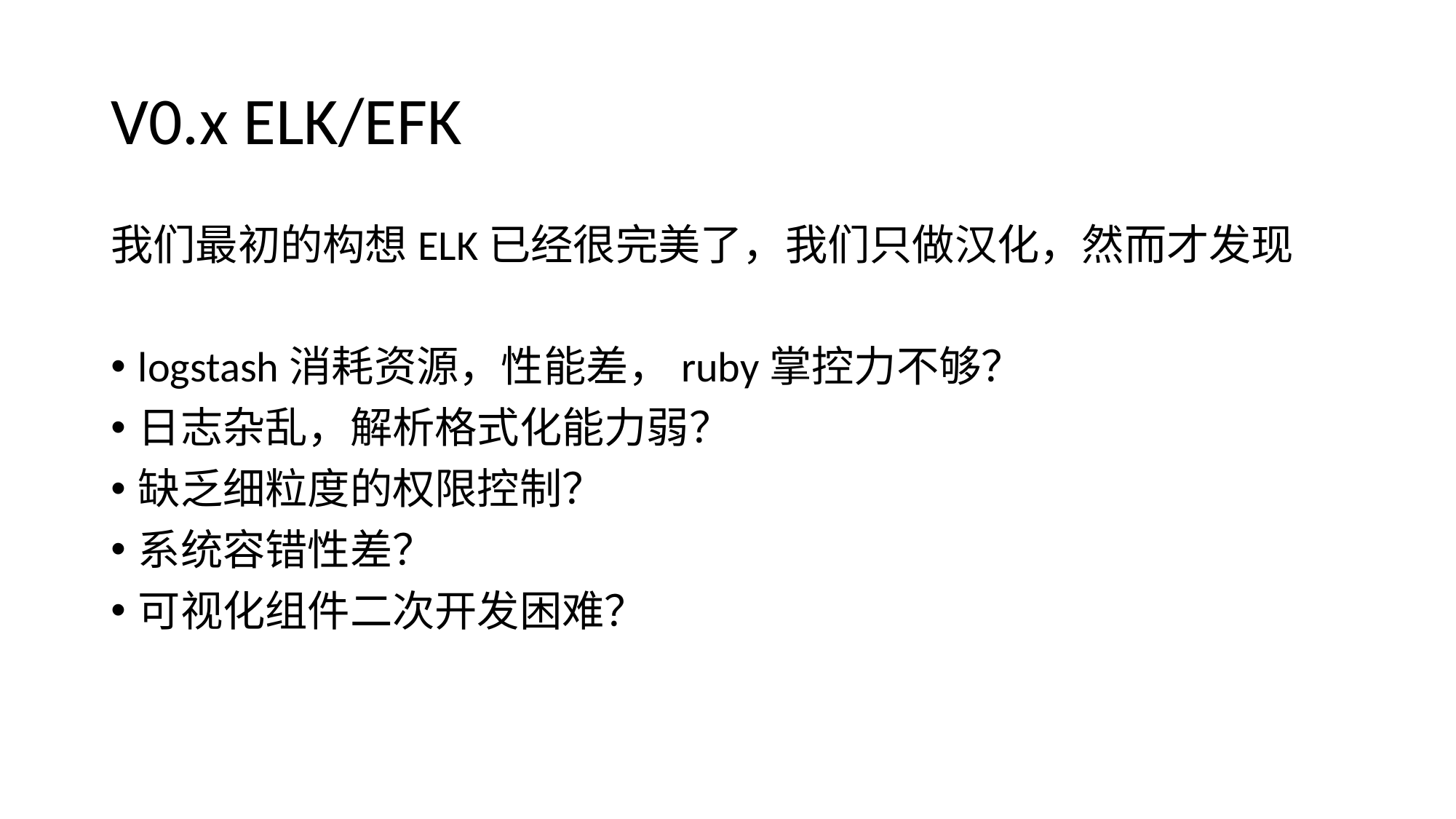

# V0.x ELK/EFK
我们最初的构想ELK已经很完美了，我们只做汉化，然而才发现

logstash消耗资源，性能差，ruby掌控力不够？
日志杂乱，解析格式化能力弱？
缺乏细粒度的权限控制？
系统容错性差？
可视化组件二次开发困难？